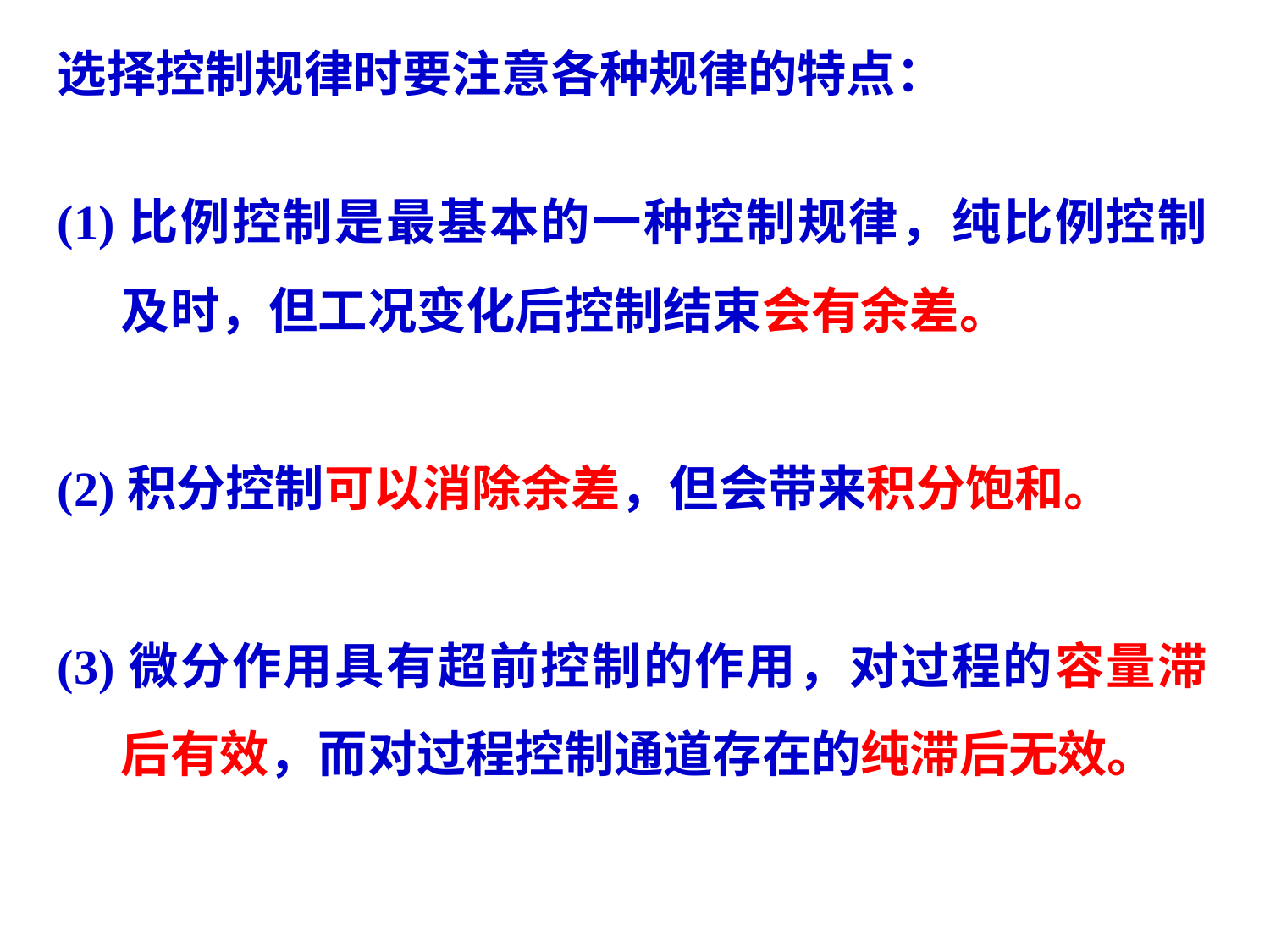

选择控制规律时要注意各种规律的特点：

(1)比例控制是最基本的一种控制规律，纯比例控制及时，但工况变化后控制结束会有余差。

(2)积分控制可以消除余差，但会带来积分饱和。

(3)微分作用具有超前控制的作用，对过程的容量滞后有效，而对过程控制通道存在的纯滞后无效。